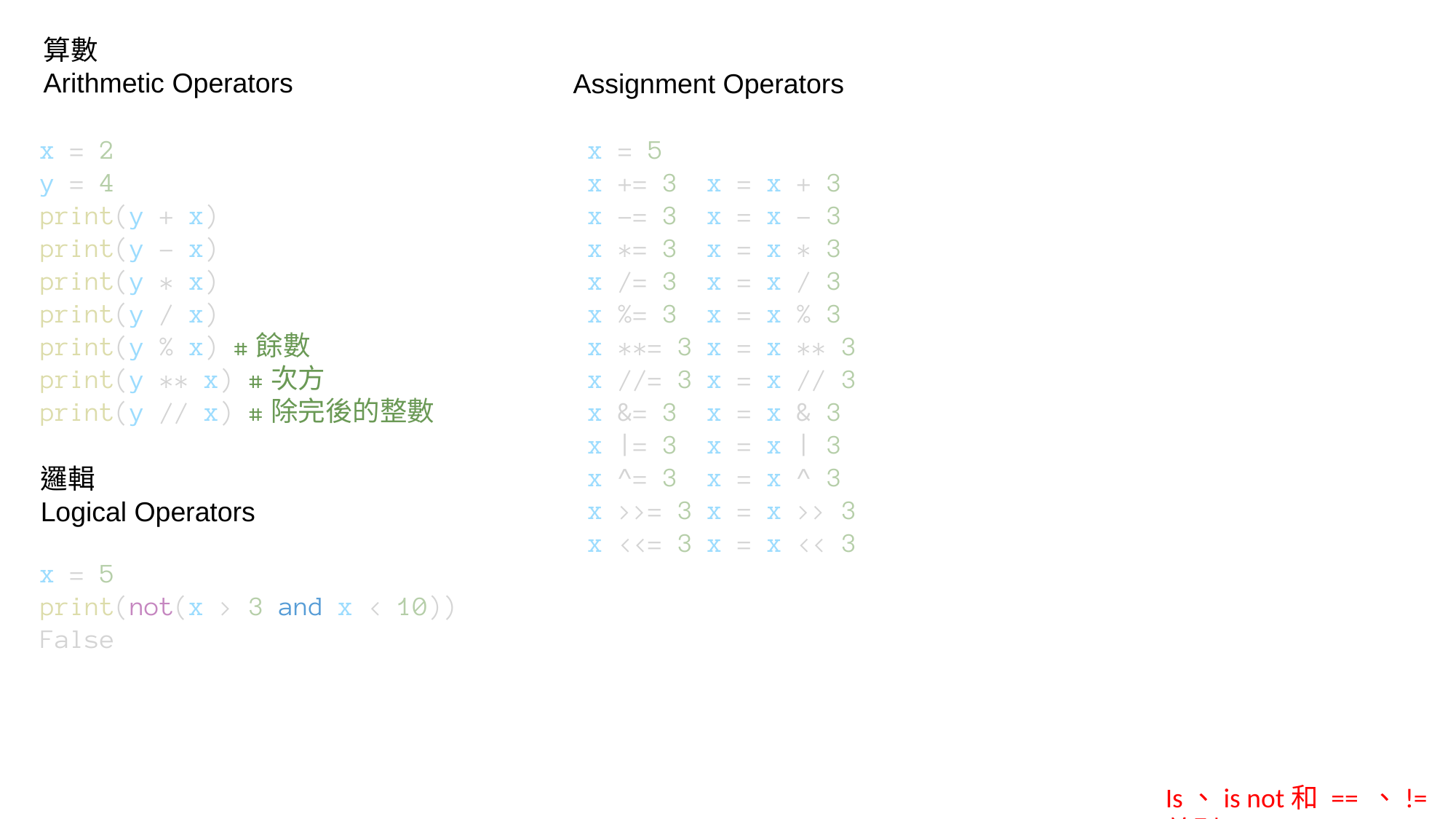

算數
Arithmetic Operators
Assignment Operators
x = 2
y = 4
print(y + x)
print(y - x)
print(y * x)
print(y / x)
print(y % x) #餘數
print(y ** x) #次方
print(y // x) #除完後的整數
x = 5
x += 3  x = x + 3
x -= 3  x = x - 3
x *= 3  x = x * 3
x /= 3  x = x / 3
x %= 3  x = x % 3
x **= 3 x = x ** 3
x //= 3 x = x // 3
x &= 3  x = x & 3
x |= 3  x = x | 3
x ^= 3  x = x ^ 3
x >>= 3 x = x >> 3
x <<= 3 x = x << 3
邏輯
Logical Operators
x = 5
print(not(x > 3 and x < 10))
False
Is、is not和 == 、!=差別?